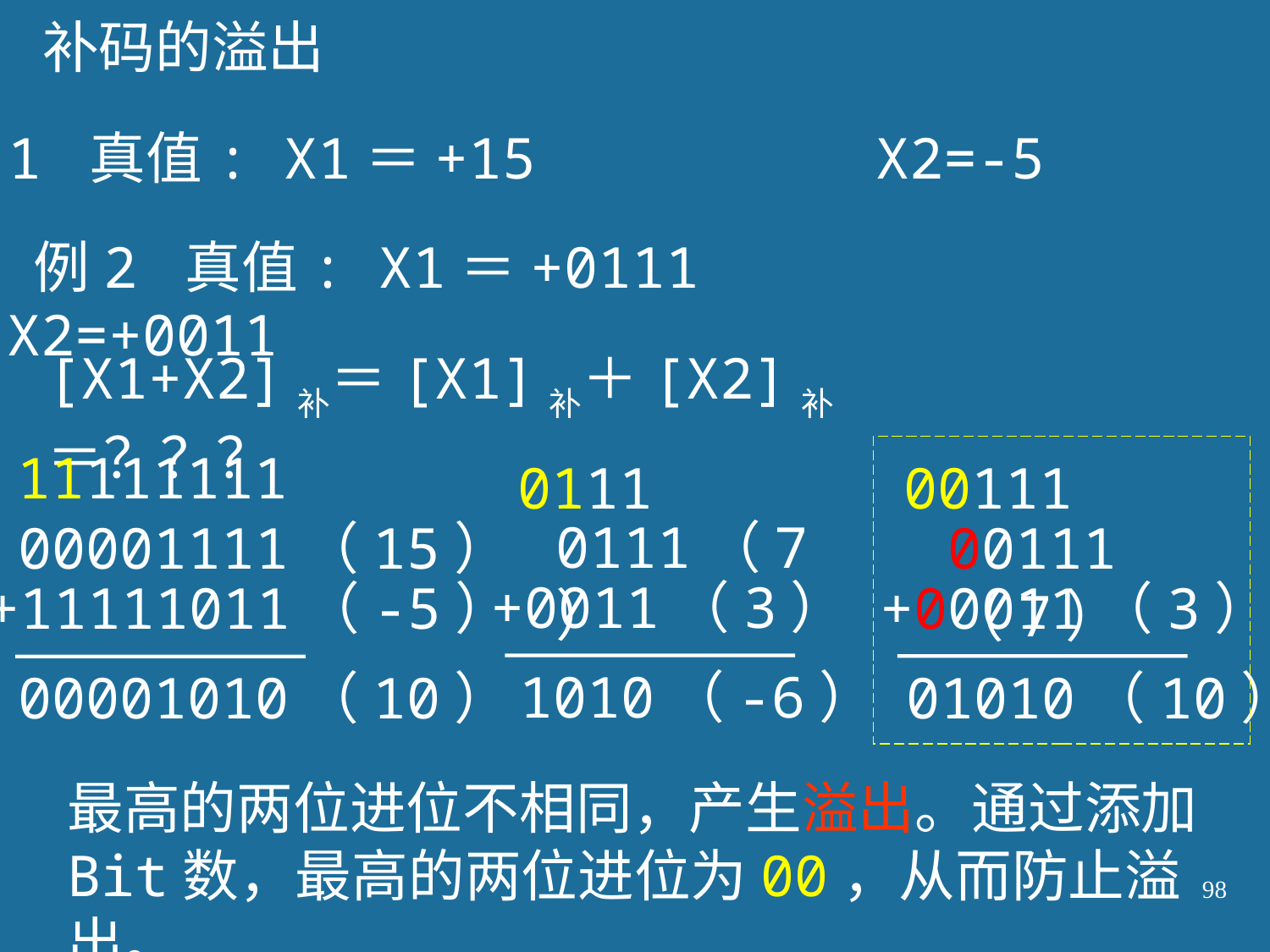

补码的溢出
 例1 真值: X1＝+15          X2=-5
 例2 真值: X1＝+0111        X2=+0011
[X1+X2]补＝[X1]补＋[X2]补＝？？？
 11111111

00111
 0111
0111（7）
+0011（3）

1010（-6）
00001111（15）
+11111011（-5）

00001010（10）
00111（7）
+00011（3）

01010（10）
最高的两位进位不相同，产生溢出。通过添加Bit数，最高的两位进位为00，从而防止溢出。
98